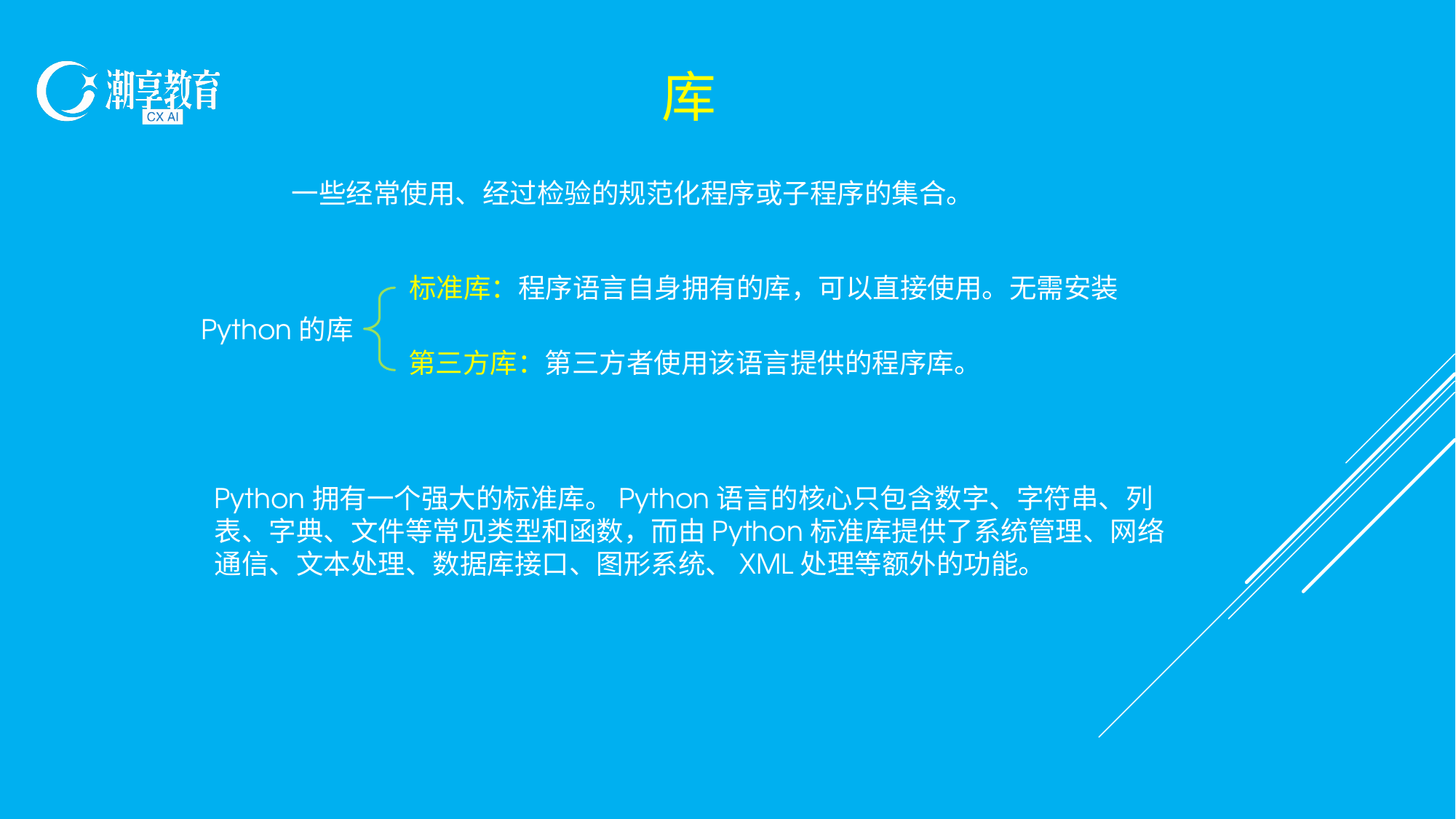

库
一些经常使用、经过检验的规范化程序或子程序的集合。
标准库：程序语言自身拥有的库，可以直接使用。无需安装

Python的库
第三方库：第三方者使用该语言提供的程序库。
Python拥有一个强大的标准库。Python语言的核心只包含数字、字符串、列表、字典、文件等常见类型和函数，而由Python标准库提供了系统管理、网络通信、文本处理、数据库接口、图形系统、XML处理等额外的功能。